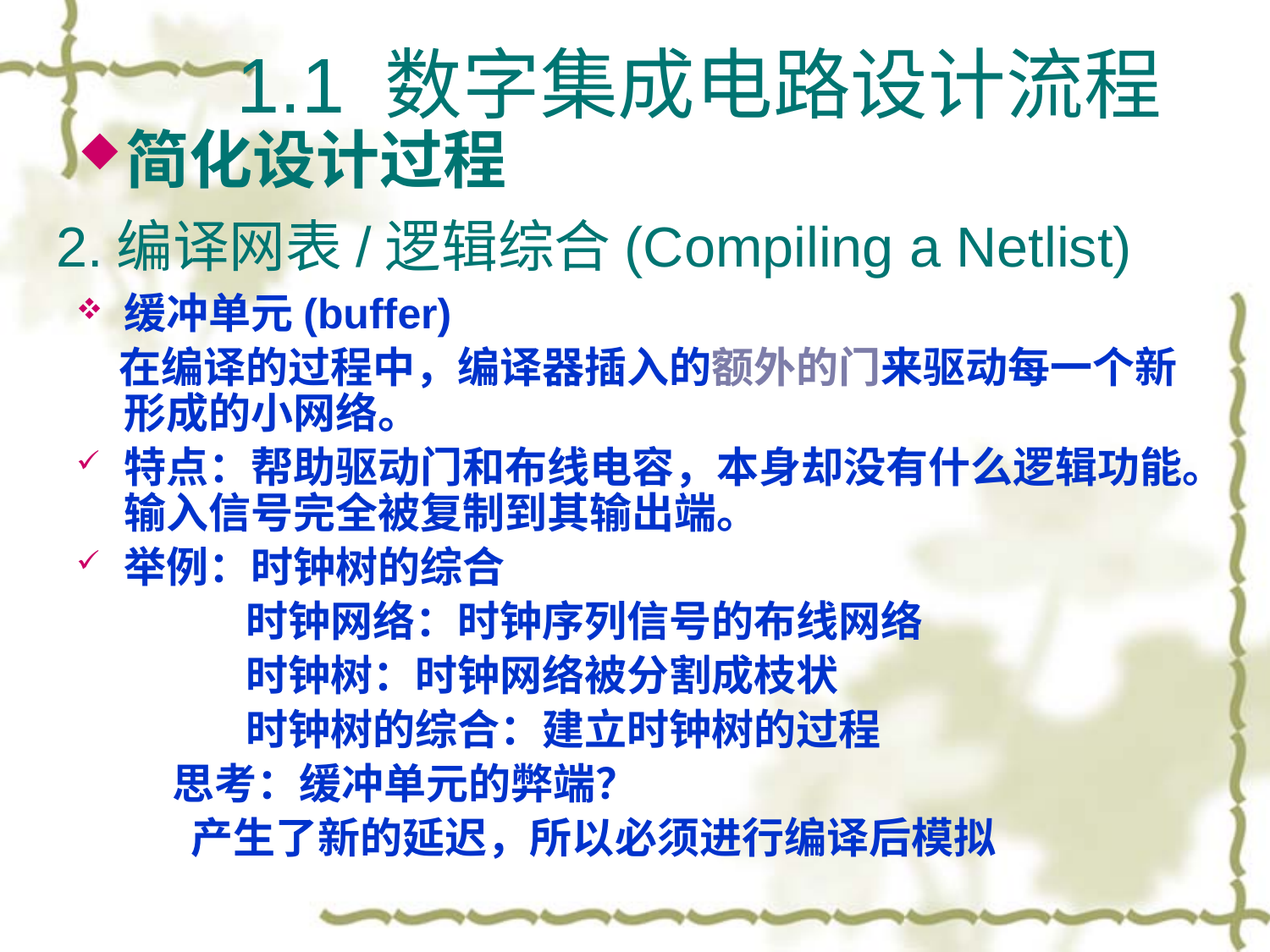

1.1 数字集成电路设计流程
简化设计过程

2.编译网表/逻辑综合(Compiling a Netlist)
缓冲单元(buffer)
　在编译的过程中，编译器插入的额外的门来驱动每一个新形成的小网络。
特点：帮助驱动门和布线电容，本身却没有什么逻辑功能。输入信号完全被复制到其输出端。
举例：时钟树的综合
　　　　时钟网络：时钟序列信号的布线网络
　　　　时钟树：时钟网络被分割成枝状
　　　　时钟树的综合：建立时钟树的过程
         思考：缓冲单元的弊端？
           产生了新的延迟，所以必须进行编译后模拟
10